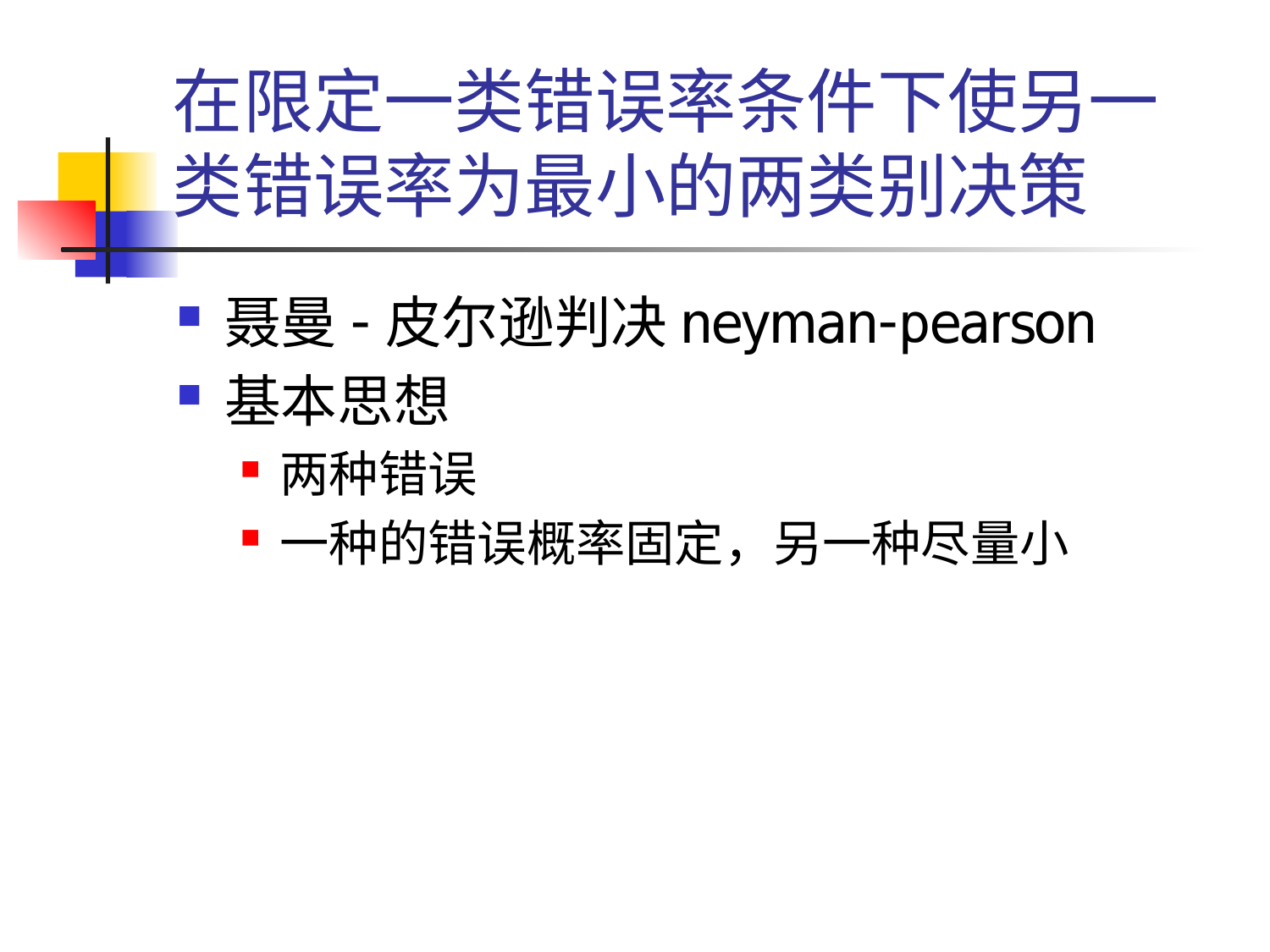

# 在限定一类错误率条件下使另一类错误率为最小的两类别决策
聂曼-皮尔逊判决neyman-pearson
基本思想
两种错误
一种的错误概率固定，另一种尽量小